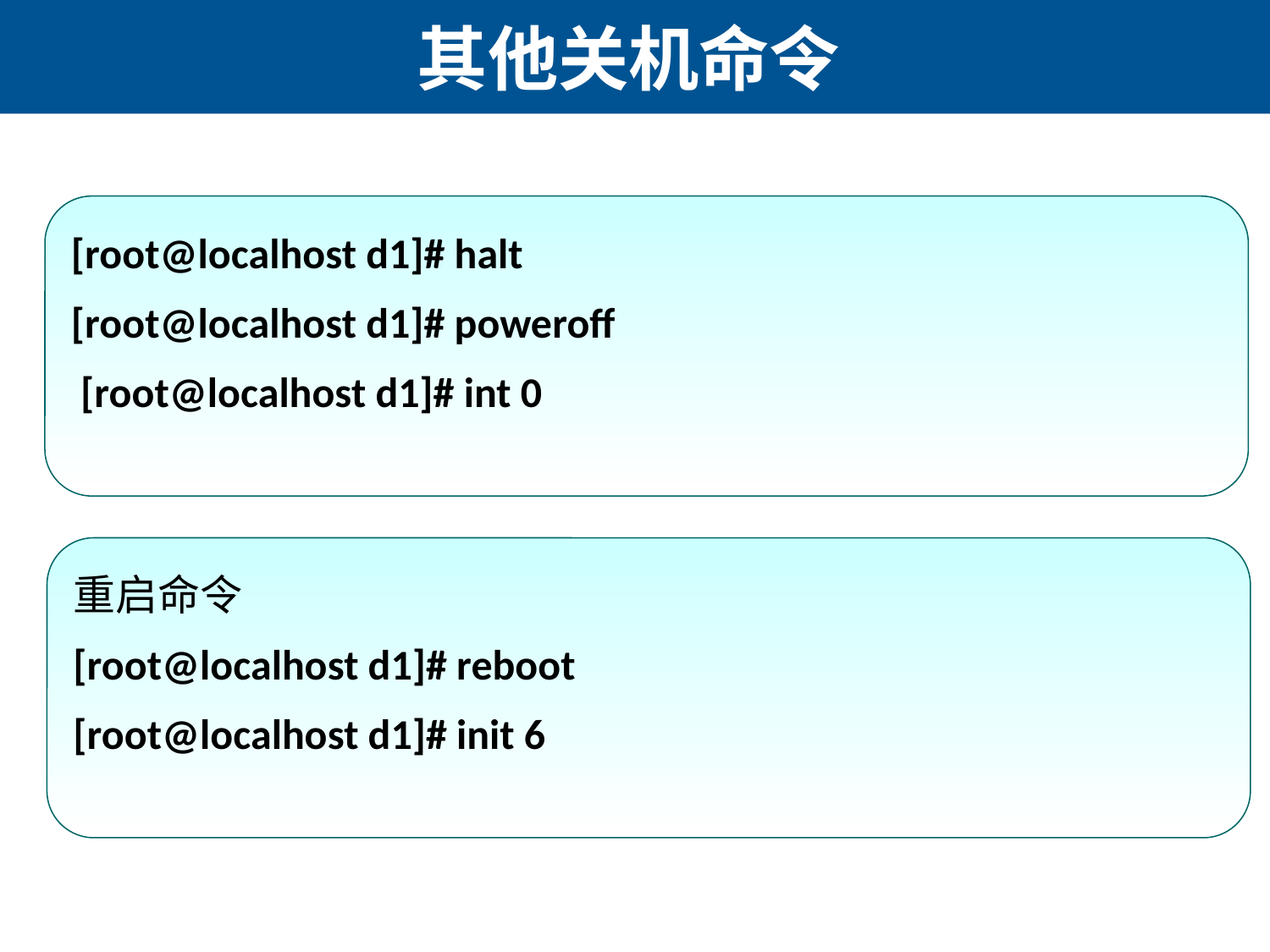

# 其他关机命令
[root@localhost d1]# halt
[root@localhost d1]# poweroff
 [root@localhost d1]# int 0

重启命令
[root@localhost d1]# reboot
[root@localhost d1]# init 6